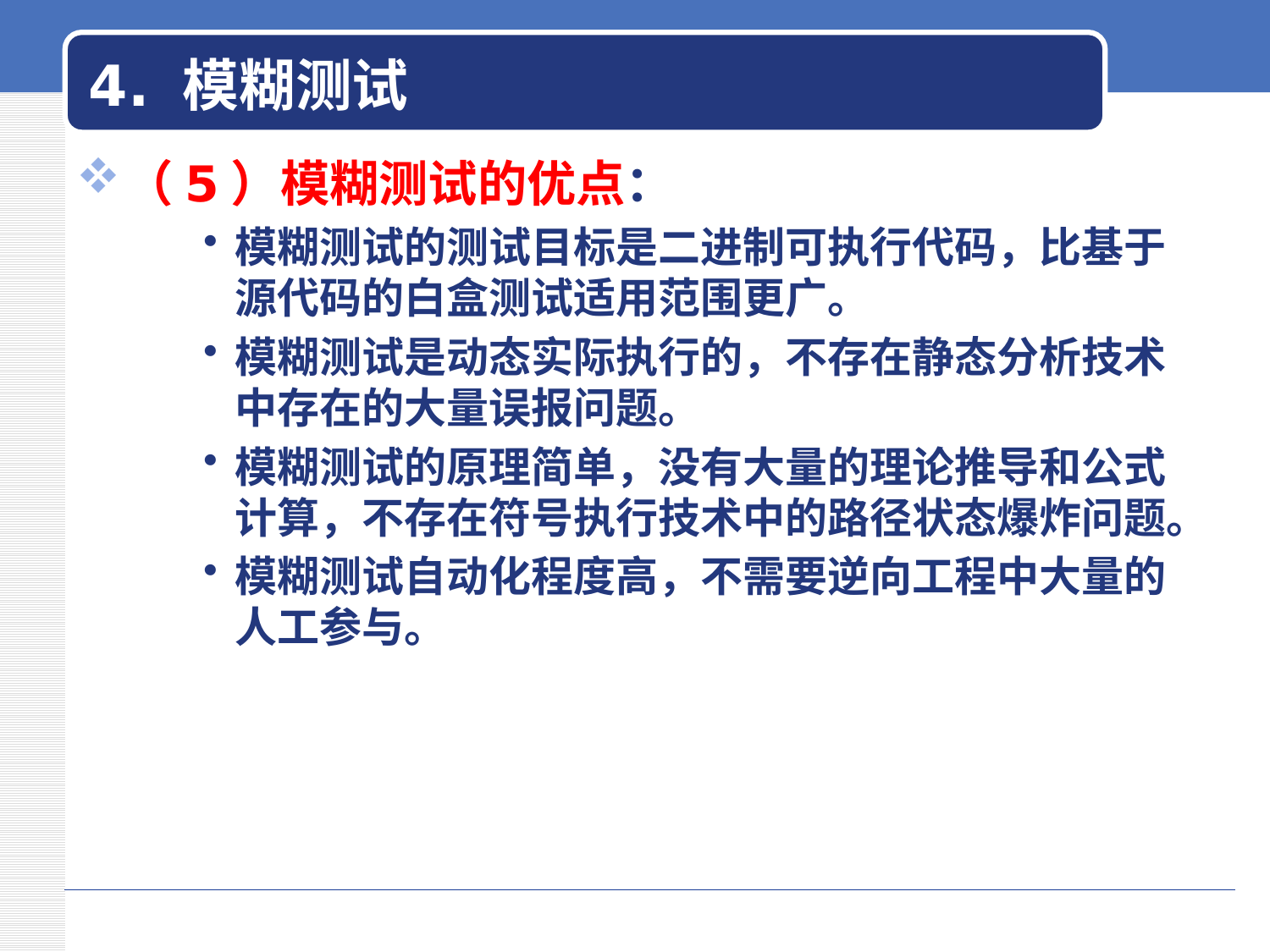

# 4. 模糊测试
（5）模糊测试的优点：
模糊测试的测试目标是二进制可执行代码，比基于源代码的白盒测试适用范围更广。
模糊测试是动态实际执行的，不存在静态分析技术中存在的大量误报问题。
模糊测试的原理简单，没有大量的理论推导和公式计算，不存在符号执行技术中的路径状态爆炸问题。
模糊测试自动化程度高，不需要逆向工程中大量的人工参与。